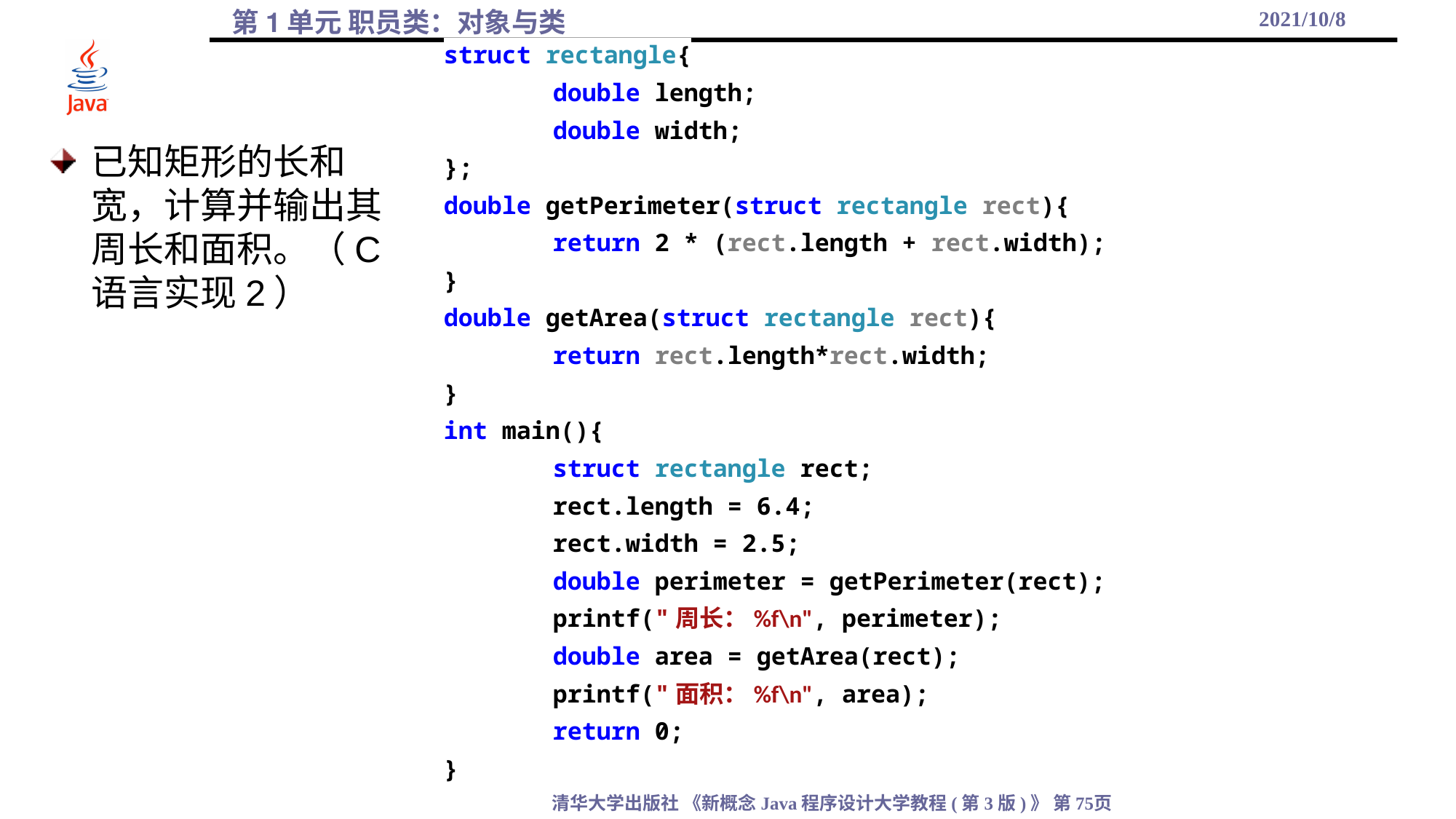

2021/10/8
struct rectangle{
	double length;
	double width;
};
double getPerimeter(struct rectangle rect){
	return 2 * (rect.length + rect.width);
}
double getArea(struct rectangle rect){
	return rect.length*rect.width;
}
int main(){
	struct rectangle rect;
	rect.length = 6.4;
	rect.width = 2.5;
	double perimeter = getPerimeter(rect);
	printf("周长：%f\n", perimeter);
	double area = getArea(rect);
	printf("面积：%f\n", area);
	return 0;
}
已知矩形的长和宽，计算并输出其周长和面积。（C语言实现2）